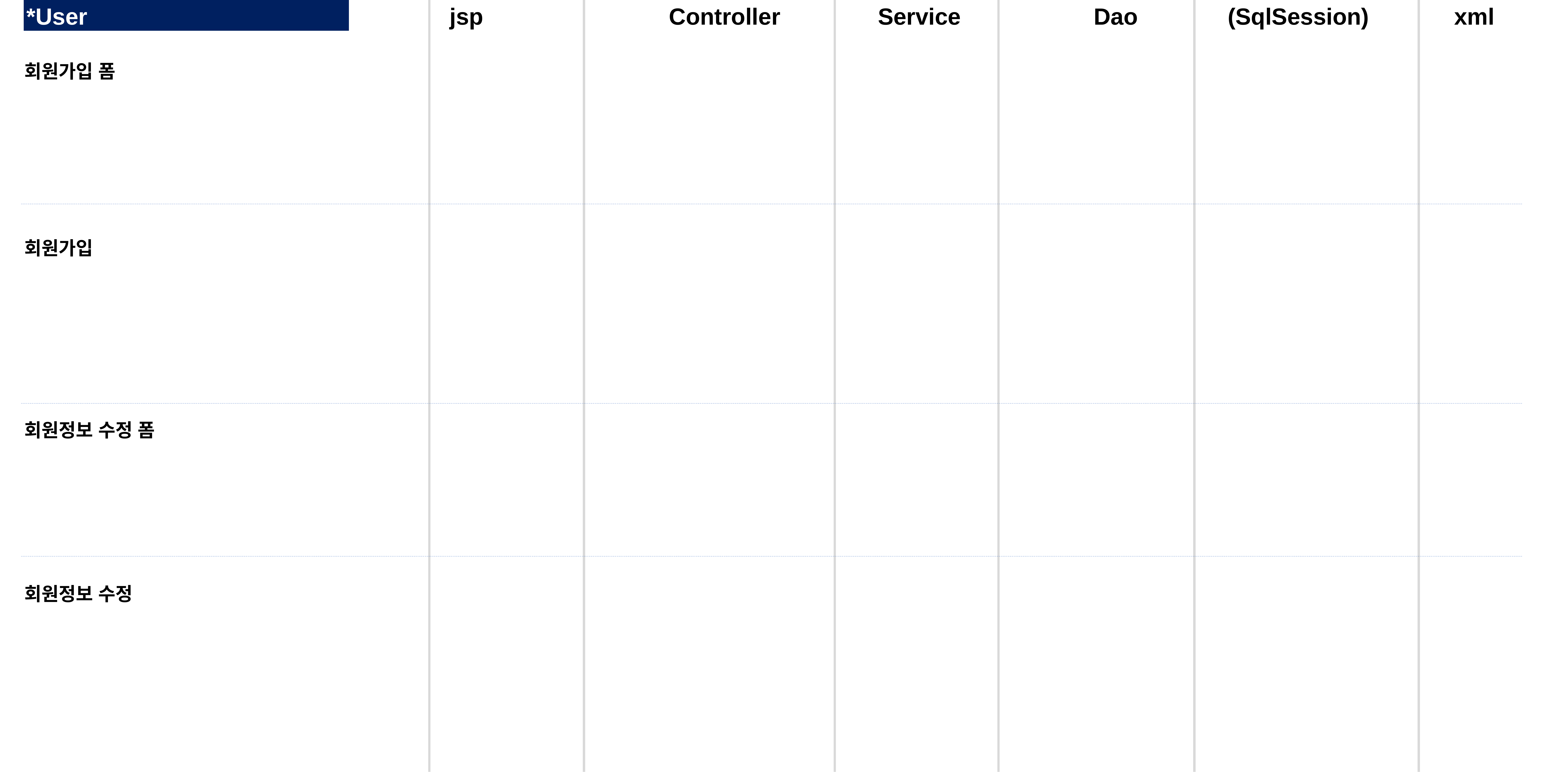

*User
jsp
Controller
Service
Dao
(SqlSession)
session
"authUser"  UserVo
xml
회원가입 폼
회원가입
회원정보 수정 폼
회원정보 수정